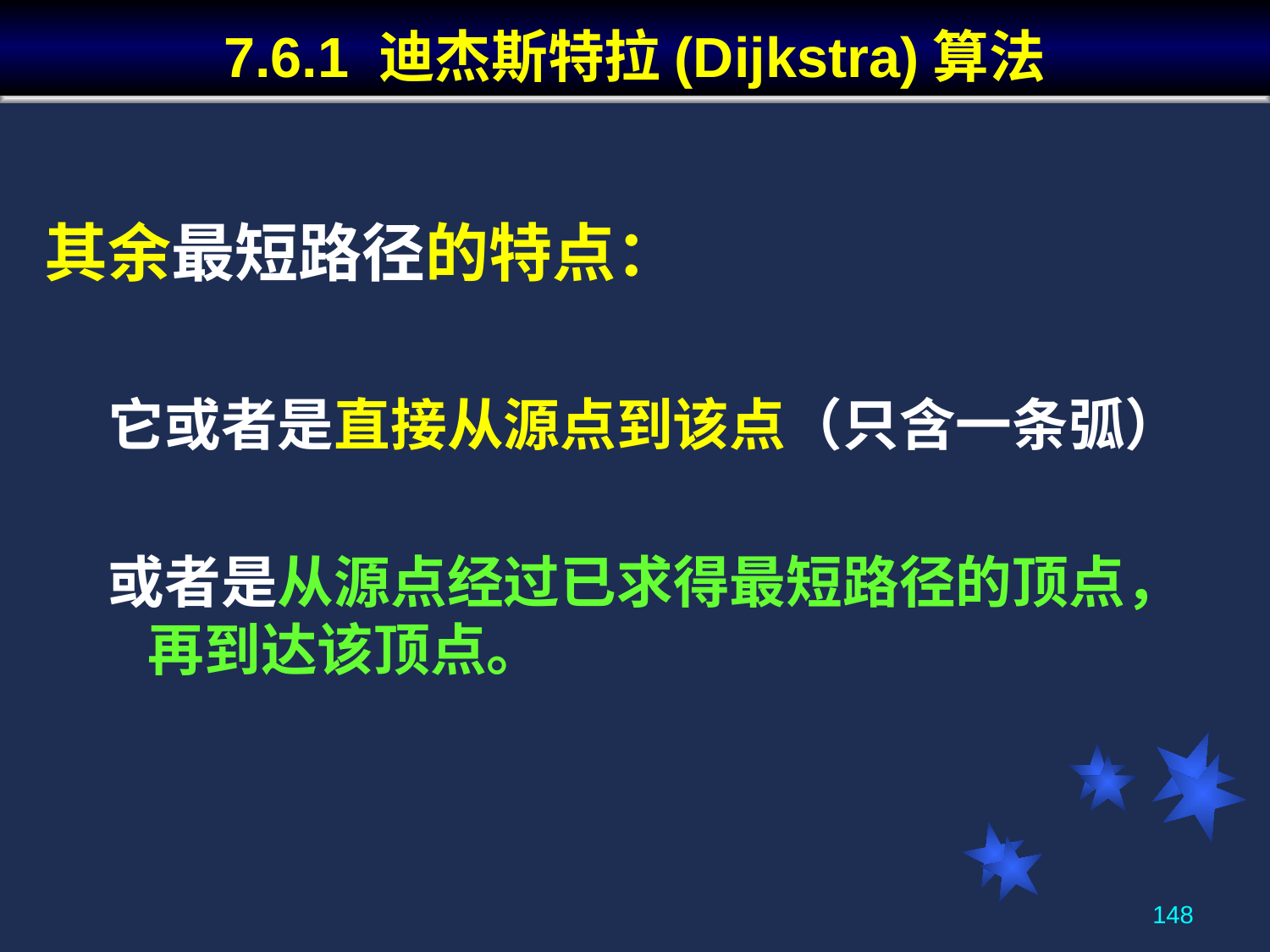

# 7.6.1 迪杰斯特拉(Dijkstra)算法
其余最短路径的特点：

它或者是直接从源点到该点（只含一条弧）

或者是从源点经过已求得最短路径的顶点，再到达该顶点。
148